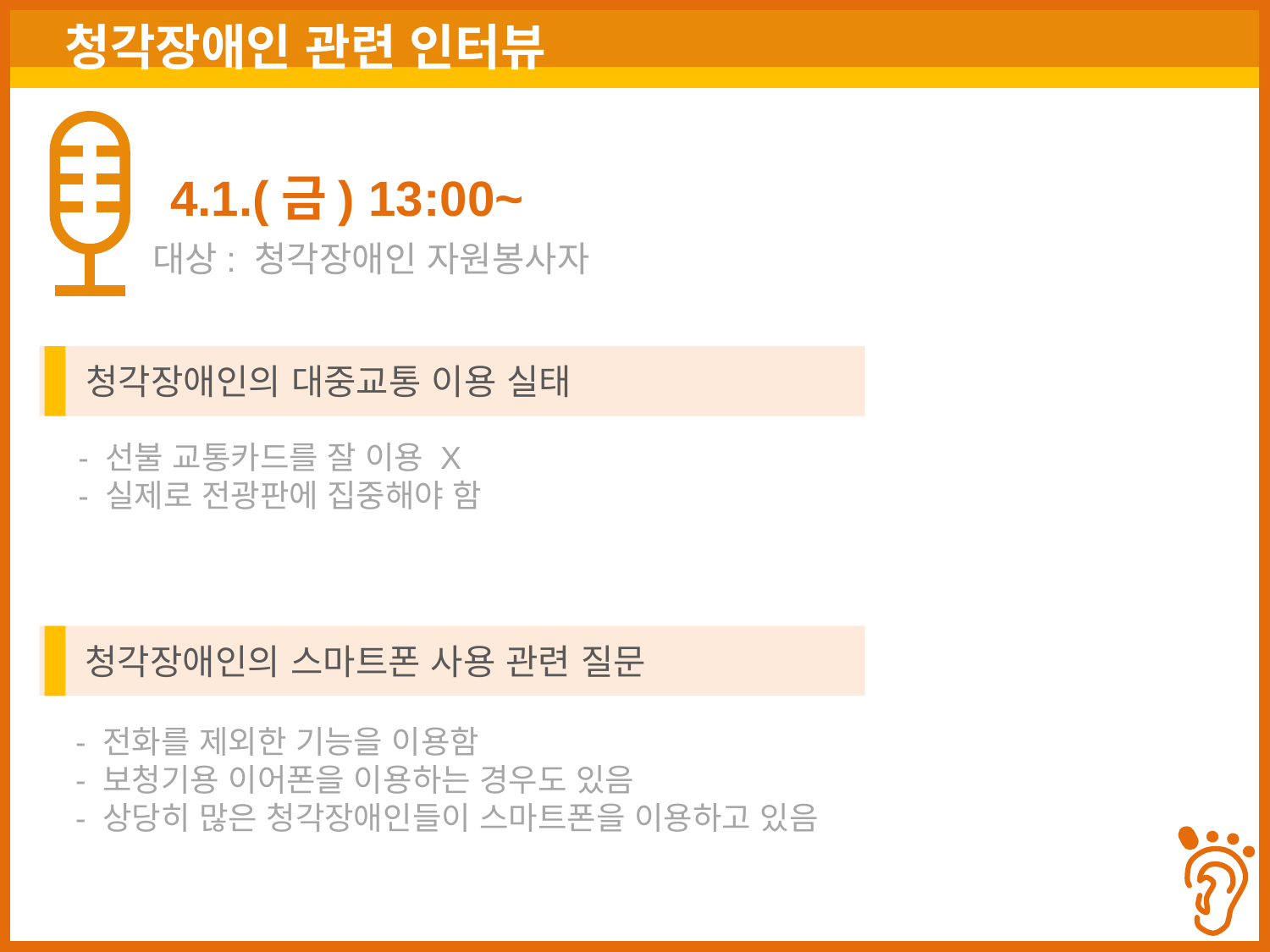

청각장애인 관련 인터뷰

4.1.(금) 13:00~
대상: 청각장애인 자원봉사자

청각장애인의 대중교통 이용 실태
- 선불 교통카드를 잘 이용 X
- 실제로 전광판에 집중해야 함

청각장애인의 스마트폰 사용 관련 질문
 - 전화를 제외한 기능을 이용함
 - 보청기용 이어폰을 이용하는 경우도 있음
 - 상당히 많은 청각장애인들이 스마트폰을 이용하고 있음